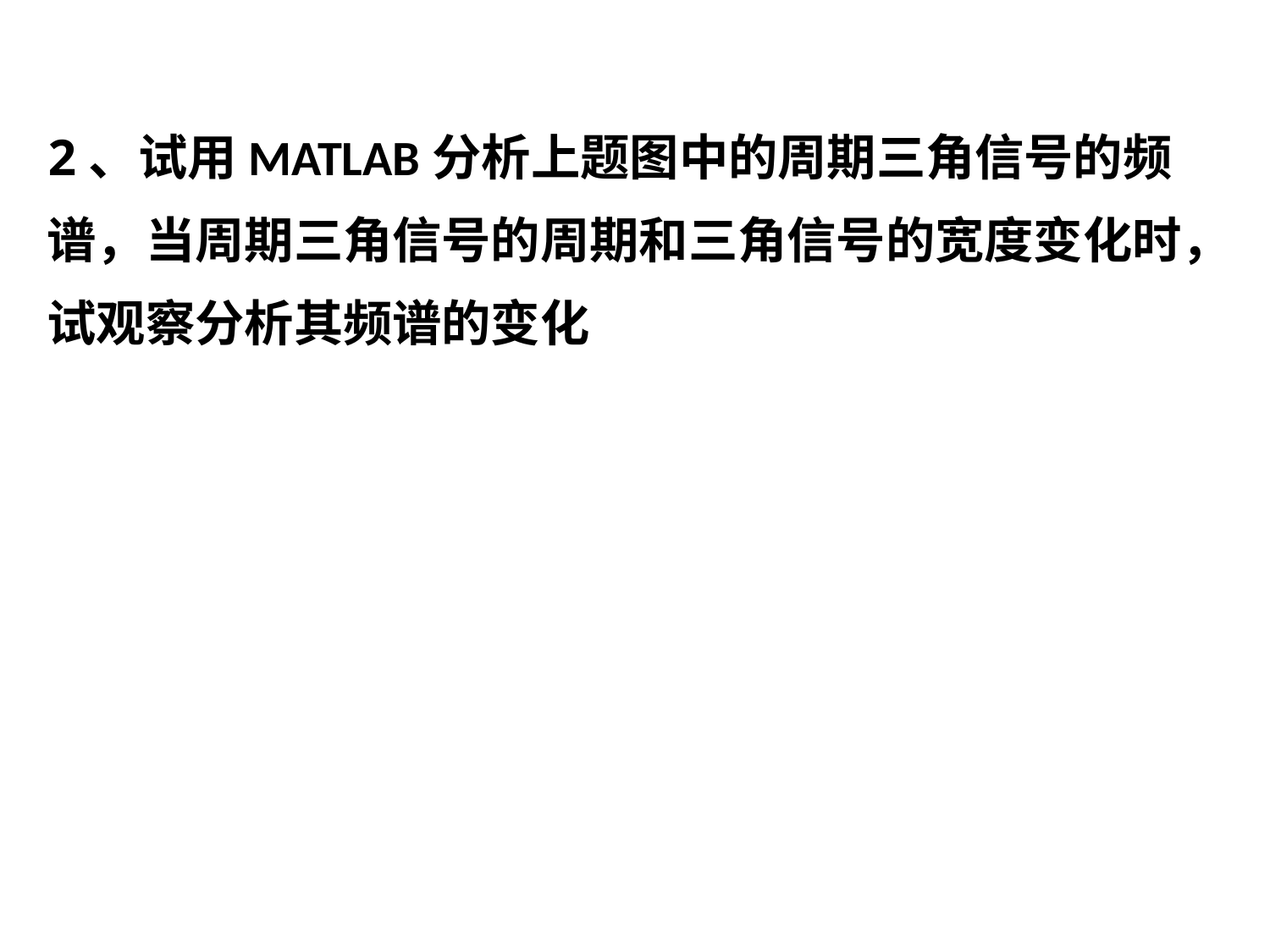

2、试用MATLAB分析上题图中的周期三角信号的频谱，当周期三角信号的周期和三角信号的宽度变化时，试观察分析其频谱的变化